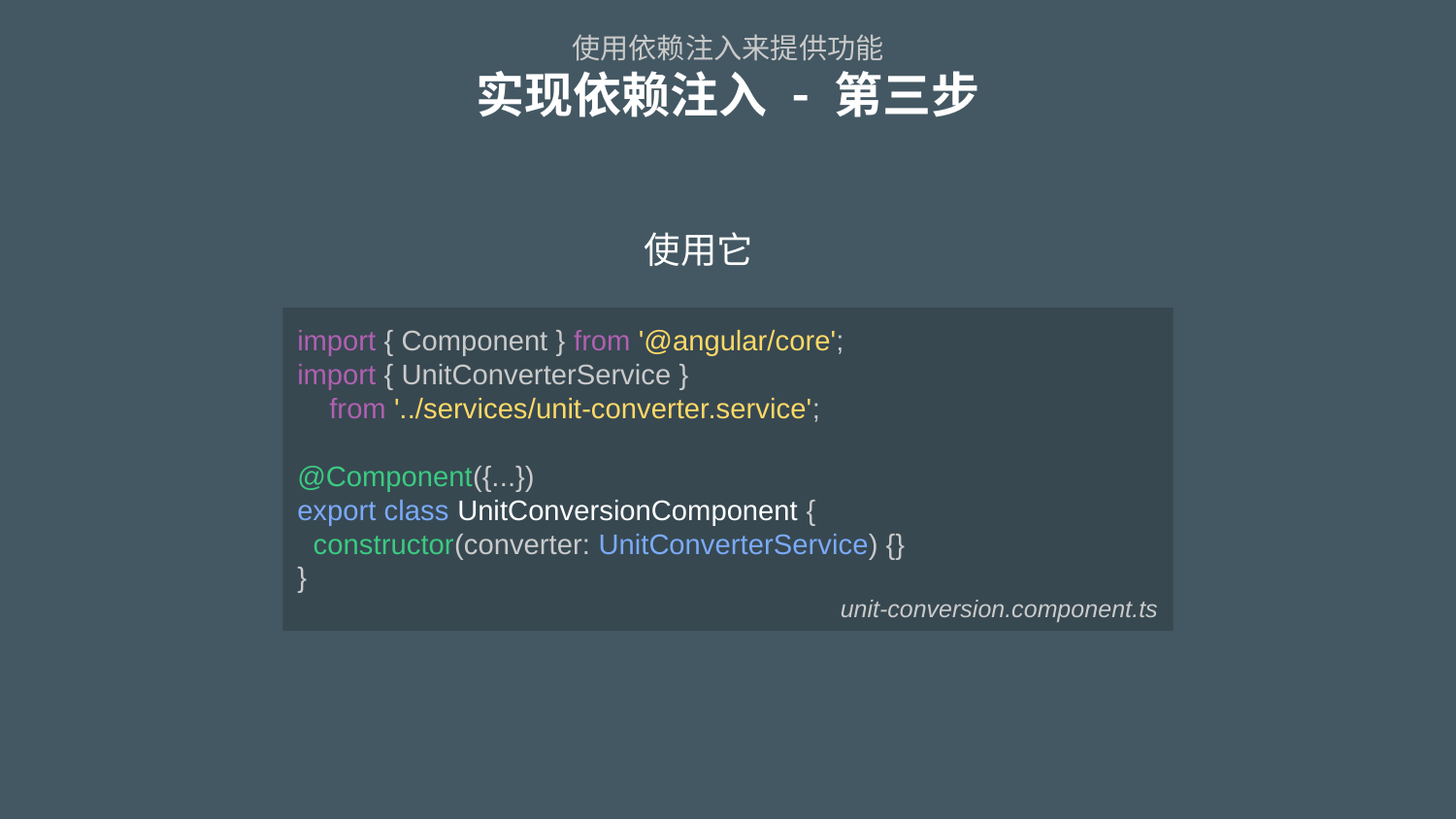

# 使用依赖注入来提供功能 实现依赖注入 - 第三步

使用它
import { Component } from '@angular/core';
import { UnitConverterService }
    from '../services/unit-converter.service';
@Component({...})
export class UnitConversionComponent {
  constructor(converter: UnitConverterService) {}
}
unit-conversion.component.ts